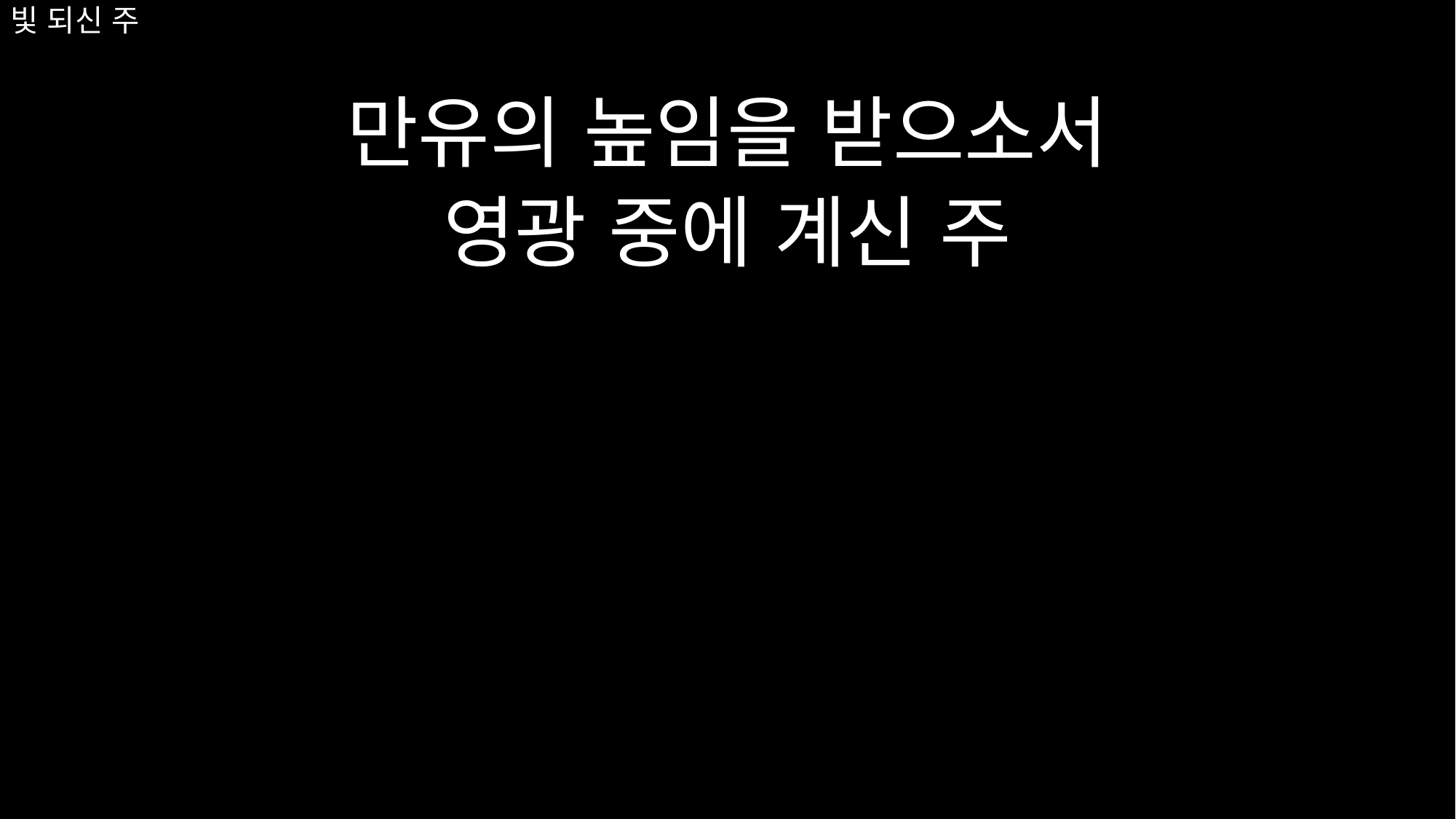

# 빛 되신 주
만유의 높임을 받으소서
영광 중에 계신 주